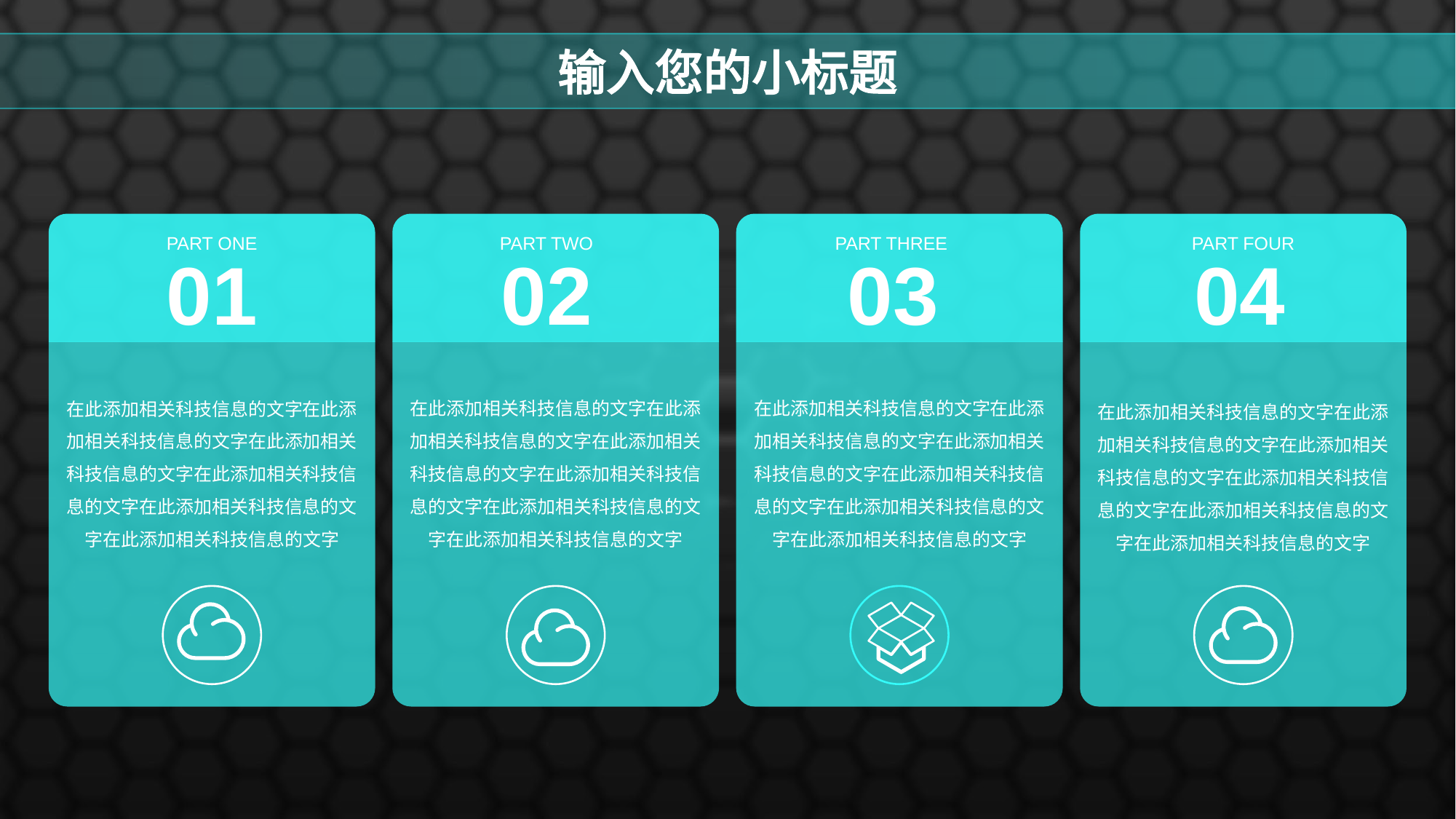

输入您的小标题

PART ONE
01
在此添加相关科技信息的文字在此添加相关科技信息的文字在此添加相关科技信息的文字在此添加相关科技信息的文字在此添加相关科技信息的文字在此添加相关科技信息的文字

PART TWO
02
在此添加相关科技信息的文字在此添加相关科技信息的文字在此添加相关科技信息的文字在此添加相关科技信息的文字在此添加相关科技信息的文字在此添加相关科技信息的文字

PART THREE
03
在此添加相关科技信息的文字在此添加相关科技信息的文字在此添加相关科技信息的文字在此添加相关科技信息的文字在此添加相关科技信息的文字在此添加相关科技信息的文字

PART FOUR
04
在此添加相关科技信息的文字在此添加相关科技信息的文字在此添加相关科技信息的文字在此添加相关科技信息的文字在此添加相关科技信息的文字在此添加相关科技信息的文字